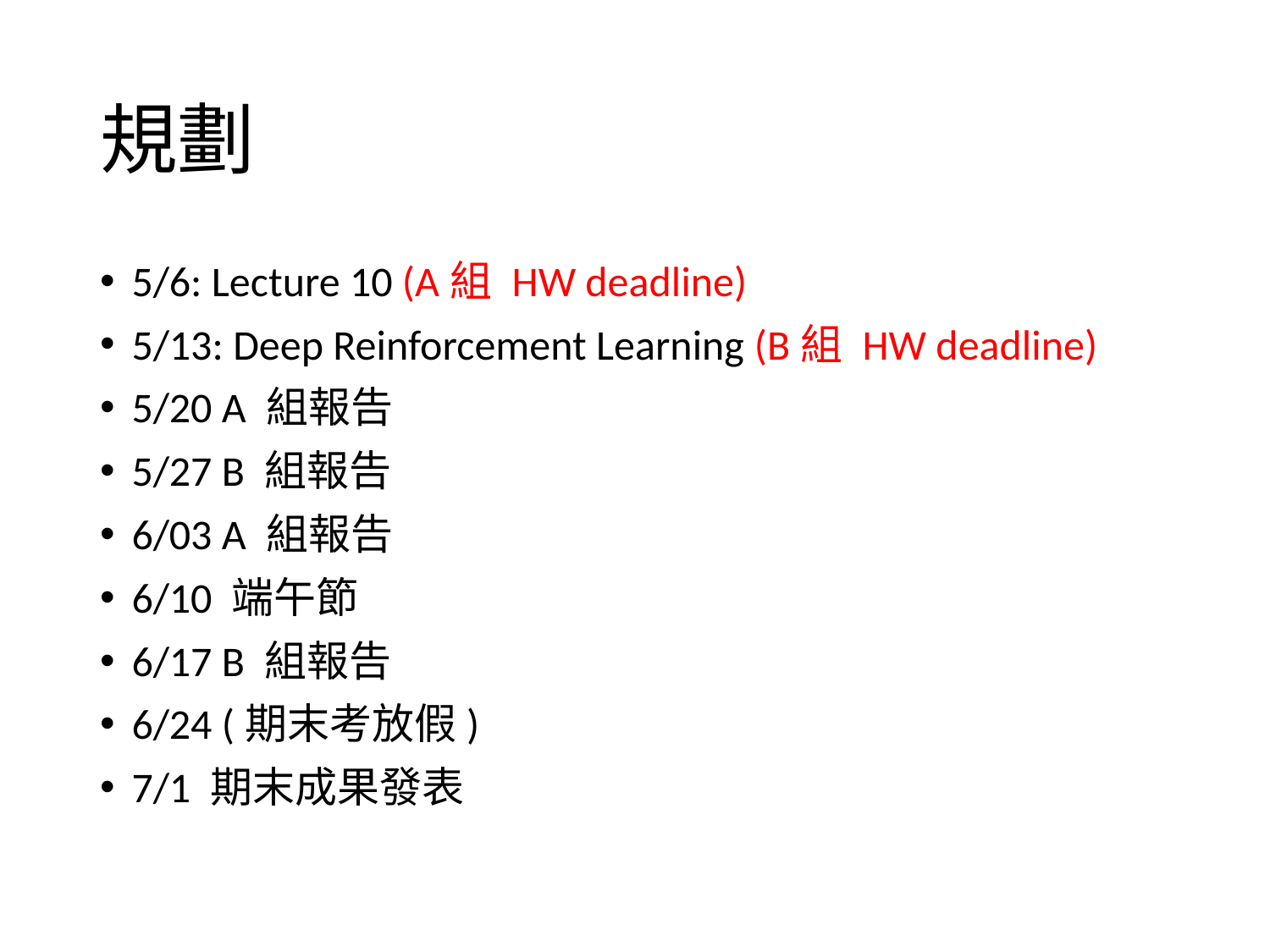

# 規劃
5/6: Lecture 10 (A組 HW deadline)
5/13: Deep Reinforcement Learning (B組 HW deadline)
5/20 A 組報告
5/27 B 組報告
6/03 A 組報告
6/10 端午節
6/17 B 組報告
6/24 (期末考放假)
7/1 期末成果發表